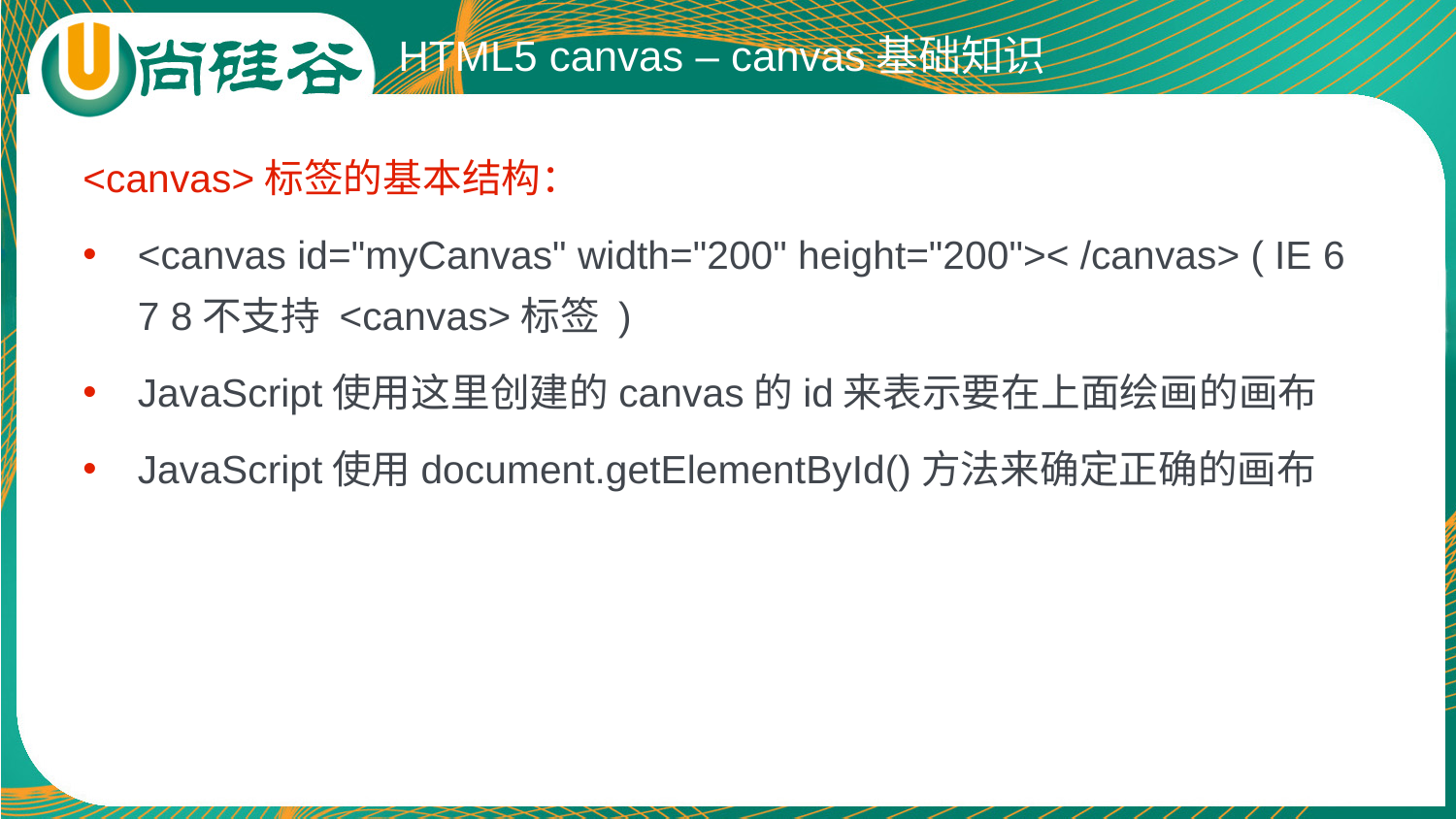

# HTML5 canvas – canvas基础知识
<canvas>标签的基本结构：
<canvas id="myCanvas" width="200" height="200">< /canvas> ( IE 6 7 8不支持 <canvas>标签 )
JavaScript使用这里创建的canvas的id来表示要在上面绘画的画布
JavaScript使用document.getElementById()方法来确定正确的画布